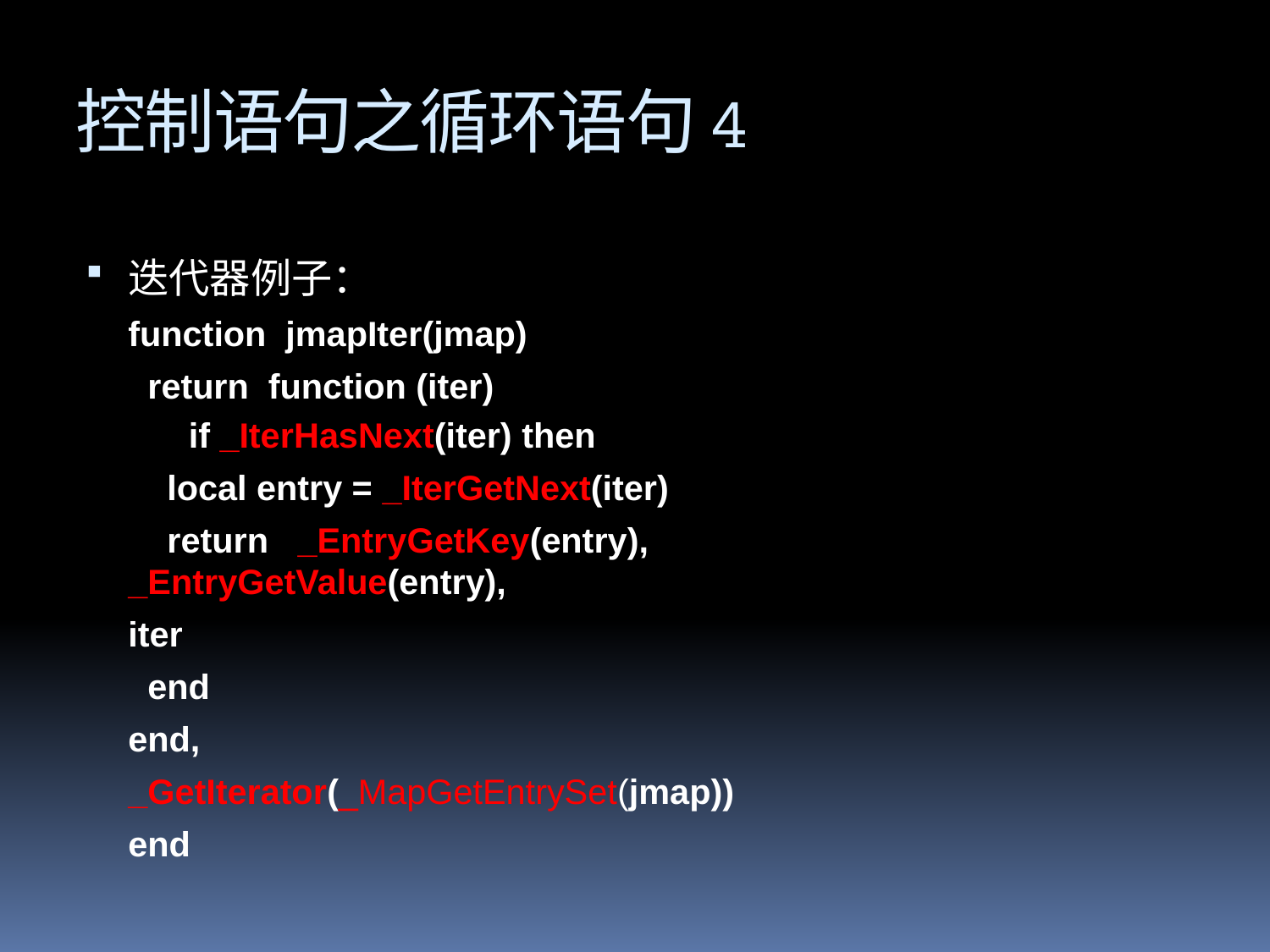

# 控制语句之循环语句4
迭代器例子：
	function  jmapIter(jmap)
	  return  function (iter)
			  if _IterHasNext(iter) then
			    local entry = _IterGetNext(iter)
			    return   _EntryGetKey(entry), 				      _EntryGetValue(entry),
					iter
			  end
			end,
			_GetIterator(_MapGetEntrySet(jmap))
	end